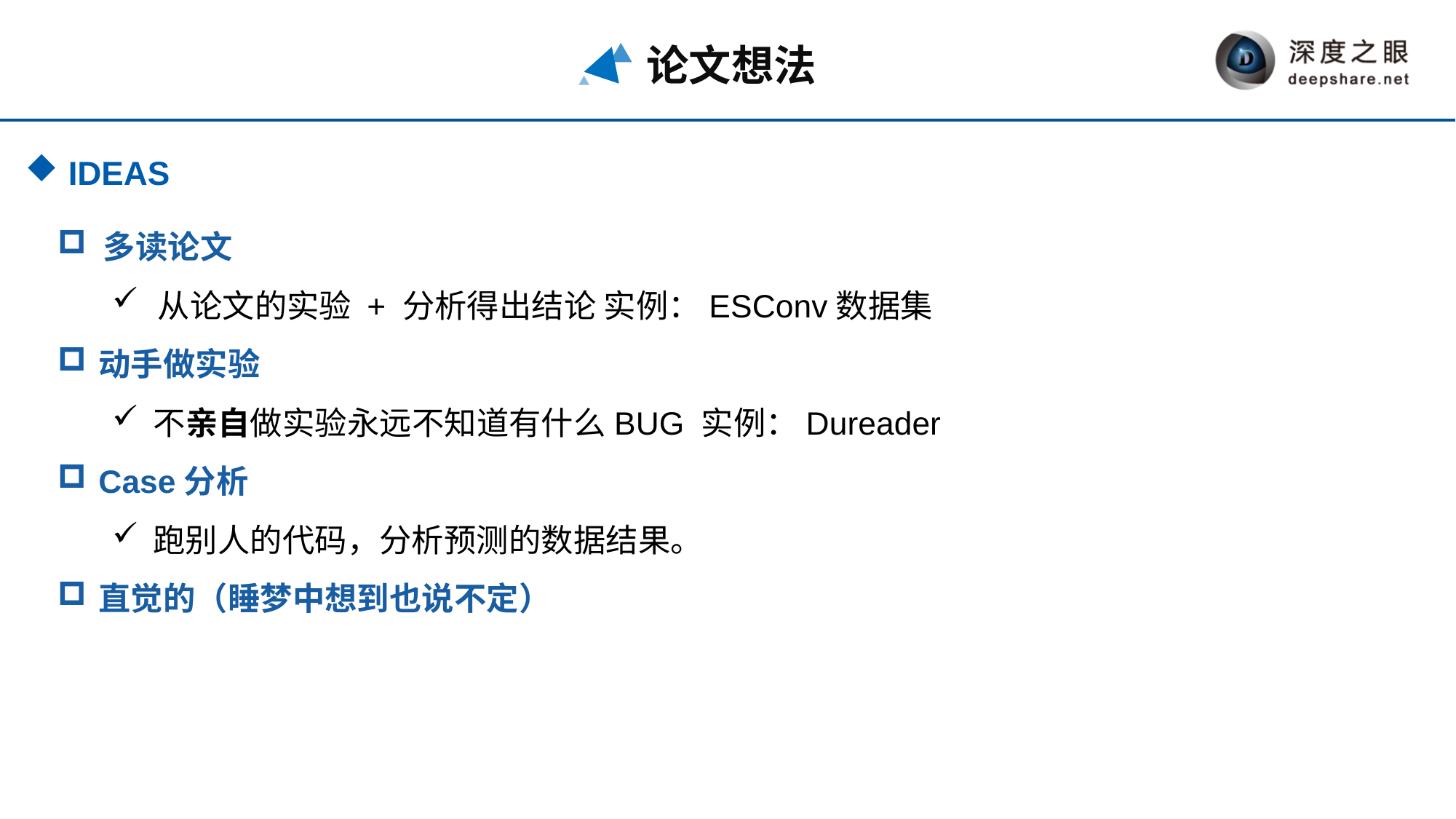

论文想法

IDEAS
多读论文
从论文的实验 + 分析得出结论 实例：ESConv数据集
动手做实验
不亲自做实验永远不知道有什么BUG 实例：Dureader
Case分析
跑别人的代码，分析预测的数据结果。
直觉的（睡梦中想到也说不定）